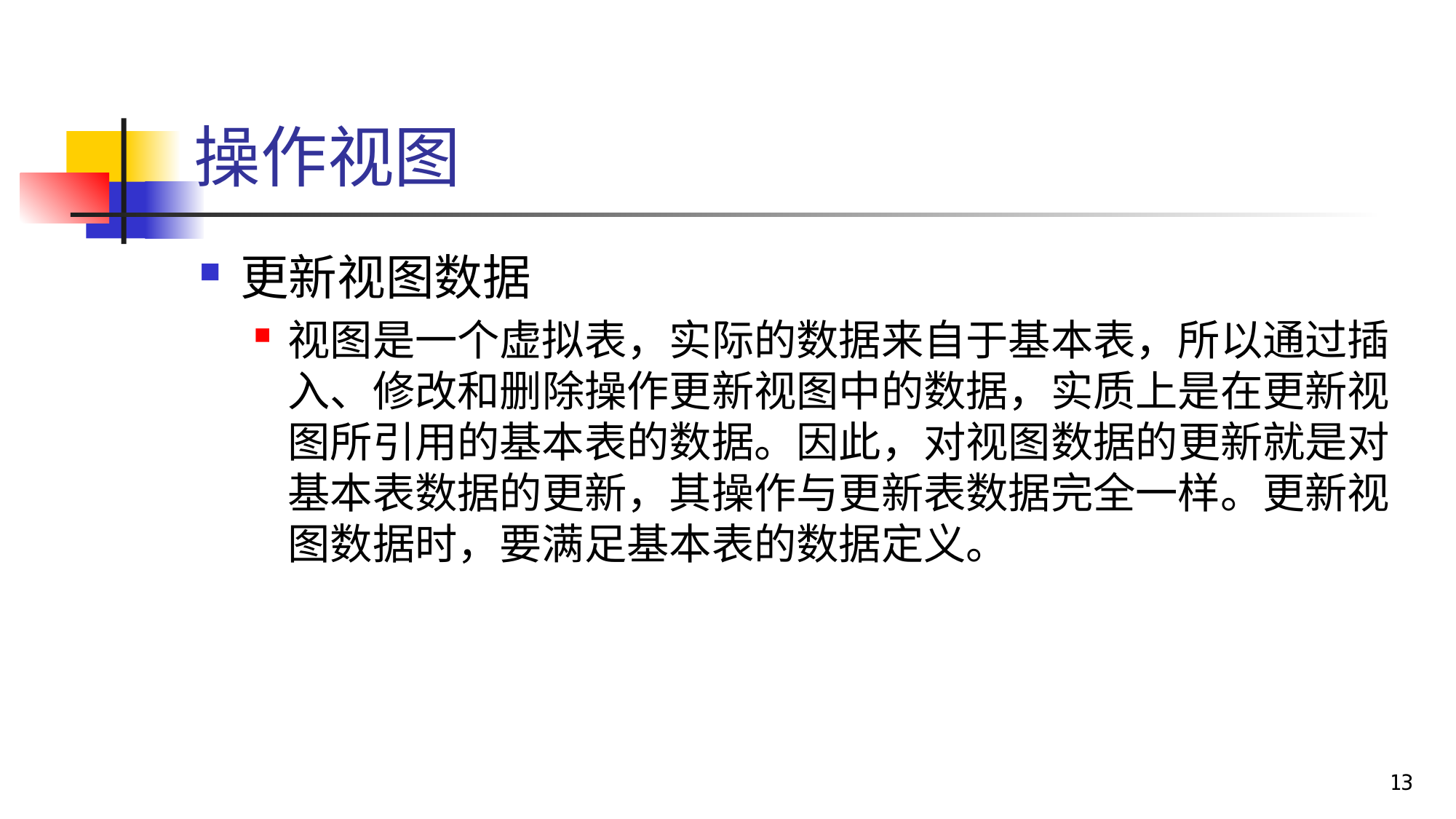

# 操作视图
更新视图数据
视图是一个虚拟表，实际的数据来自于基本表，所以通过插入、修改和删除操作更新视图中的数据，实质上是在更新视图所引用的基本表的数据。因此，对视图数据的更新就是对基本表数据的更新，其操作与更新表数据完全一样。更新视图数据时，要满足基本表的数据定义。
13